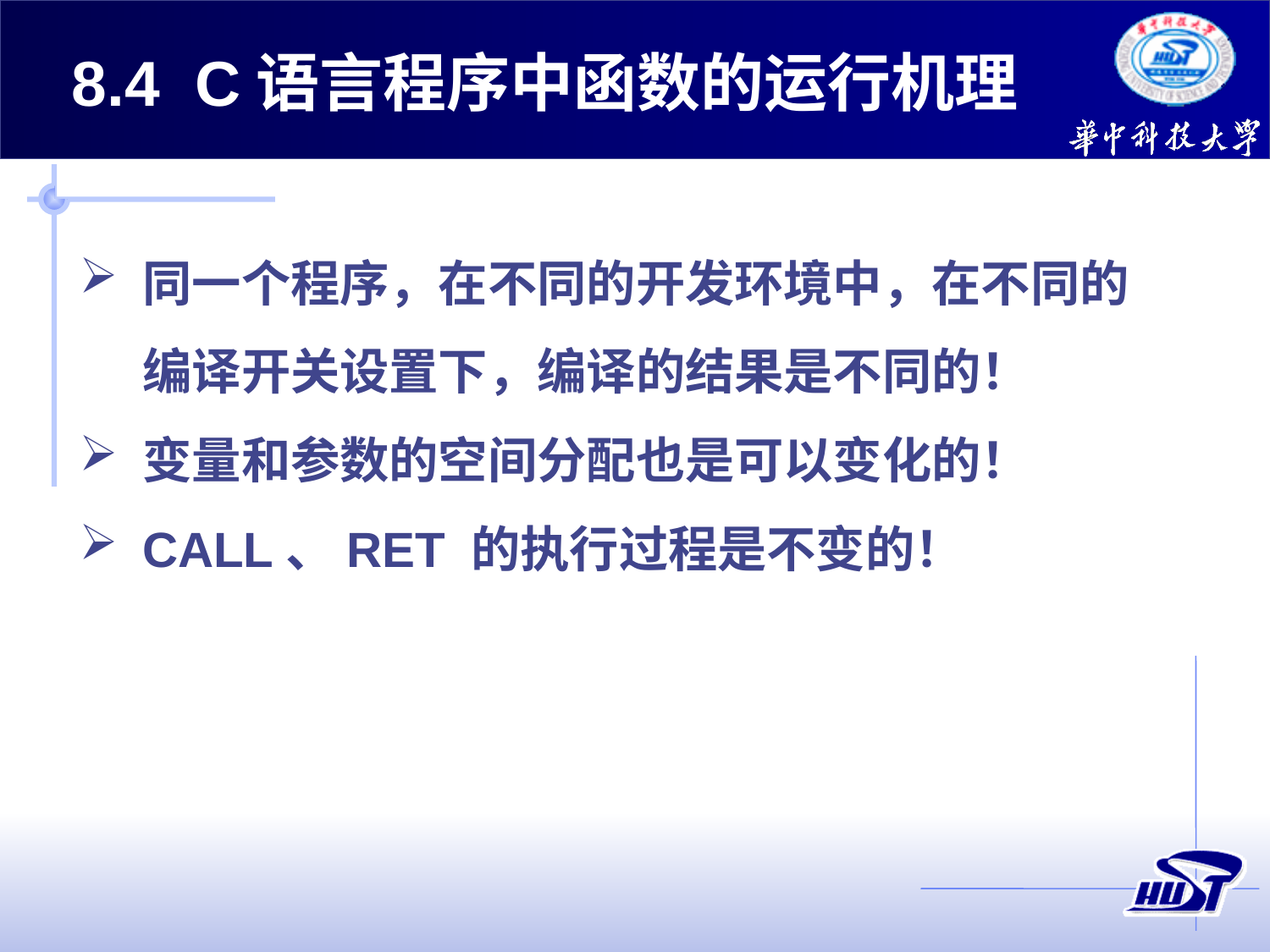

8.4  C语言程序中函数的运行机理
同一个程序，在不同的开发环境中，在不同的编译开关设置下，编译的结果是不同的！
变量和参数的空间分配也是可以变化的！
CALL、RET 的执行过程是不变的！